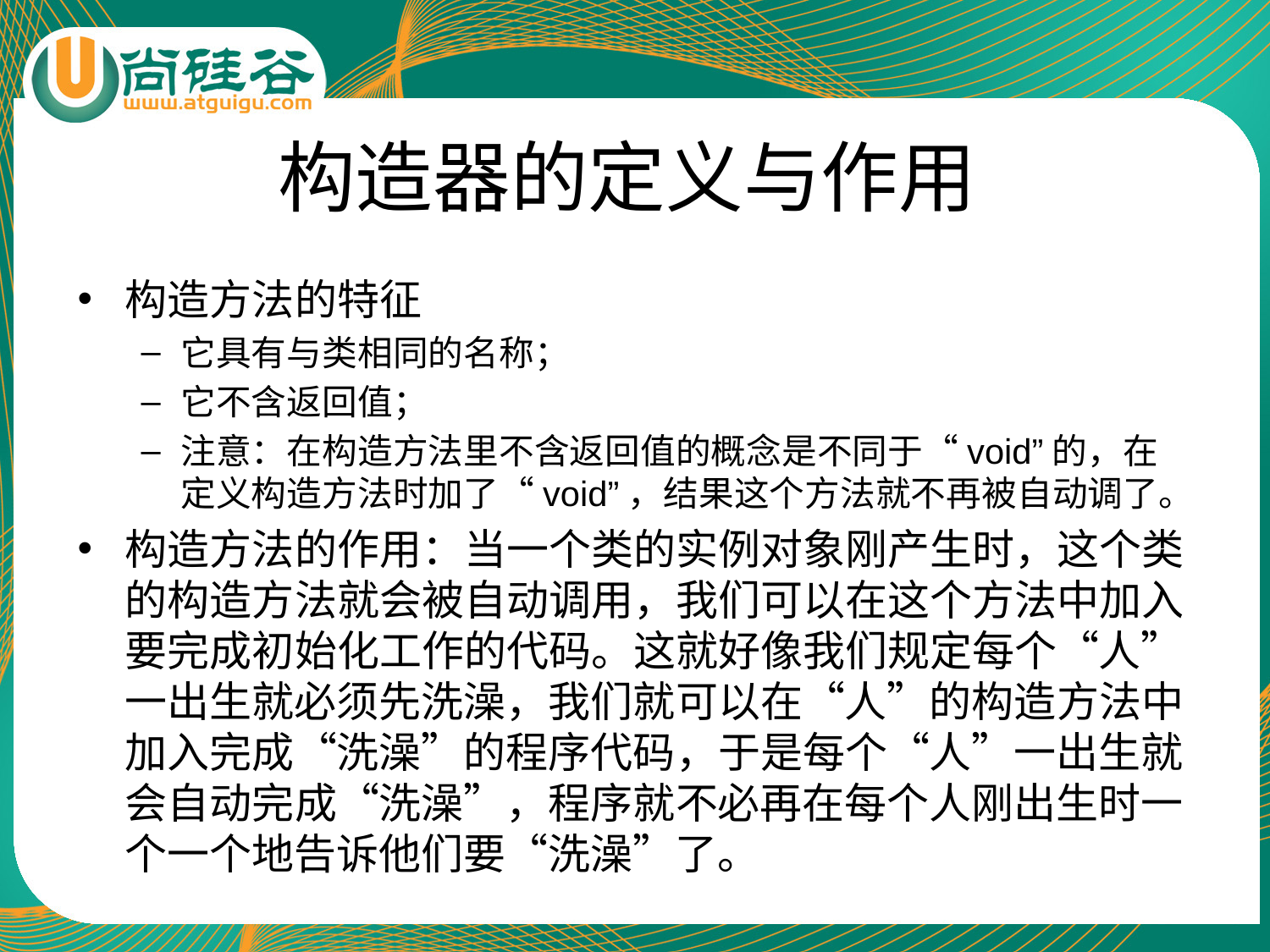

# 构造器的定义与作用
构造方法的特征
它具有与类相同的名称；
它不含返回值；
注意：在构造方法里不含返回值的概念是不同于“void”的，在定义构造方法时加了“void”，结果这个方法就不再被自动调了。
构造方法的作用：当一个类的实例对象刚产生时，这个类的构造方法就会被自动调用，我们可以在这个方法中加入要完成初始化工作的代码。这就好像我们规定每个“人”一出生就必须先洗澡，我们就可以在“人”的构造方法中加入完成“洗澡”的程序代码，于是每个“人”一出生就会自动完成“洗澡”，程序就不必再在每个人刚出生时一个一个地告诉他们要“洗澡”了。